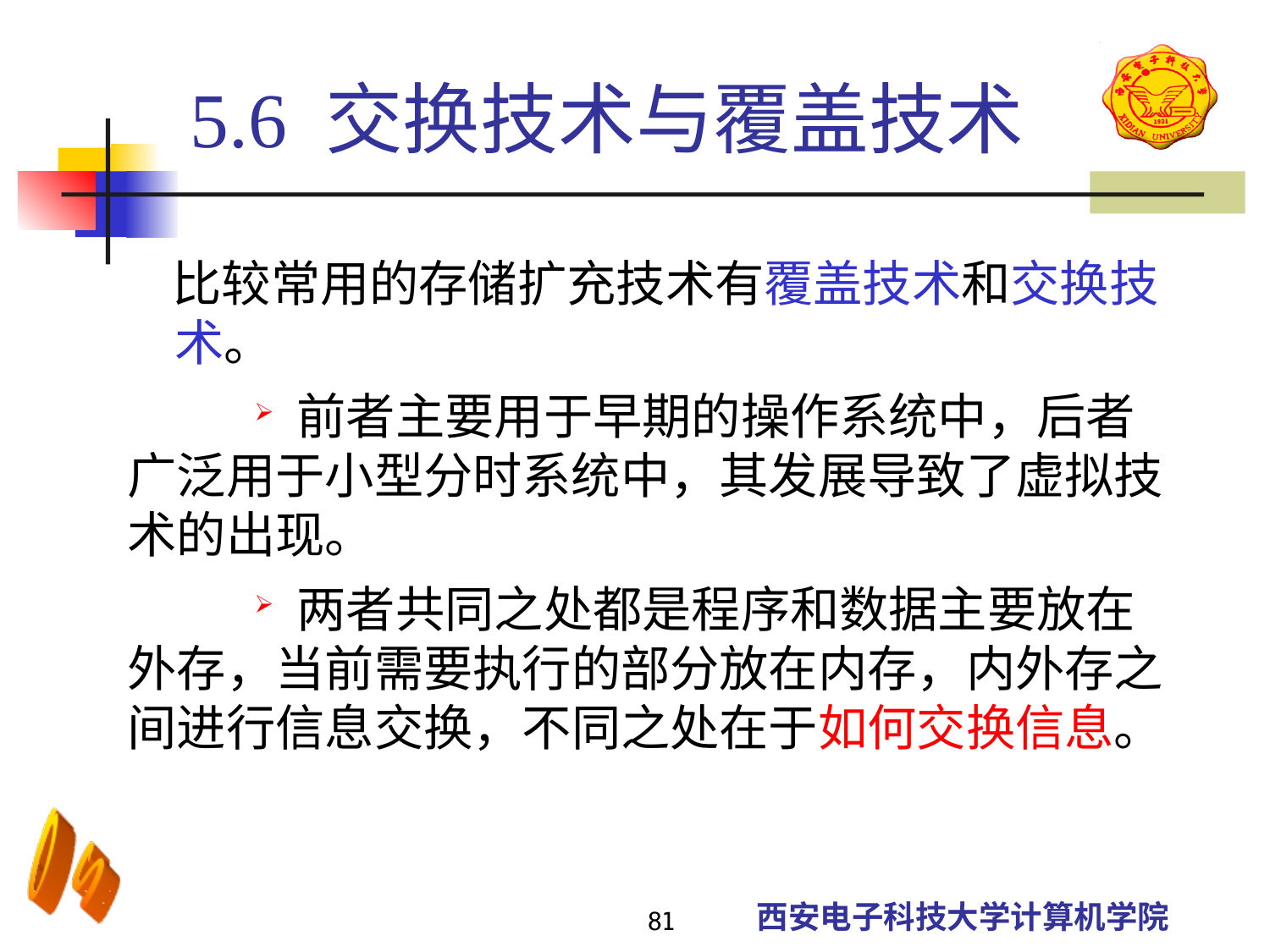

5.6 交换技术与覆盖技术
   比较常用的存储扩充技术有覆盖技术和交换技术。
 前者主要用于早期的操作系统中，后者广泛用于小型分时系统中，其发展导致了虚拟技术的出现。
 两者共同之处都是程序和数据主要放在外存，当前需要执行的部分放在内存，内外存之间进行信息交换，不同之处在于如何交换信息。
81